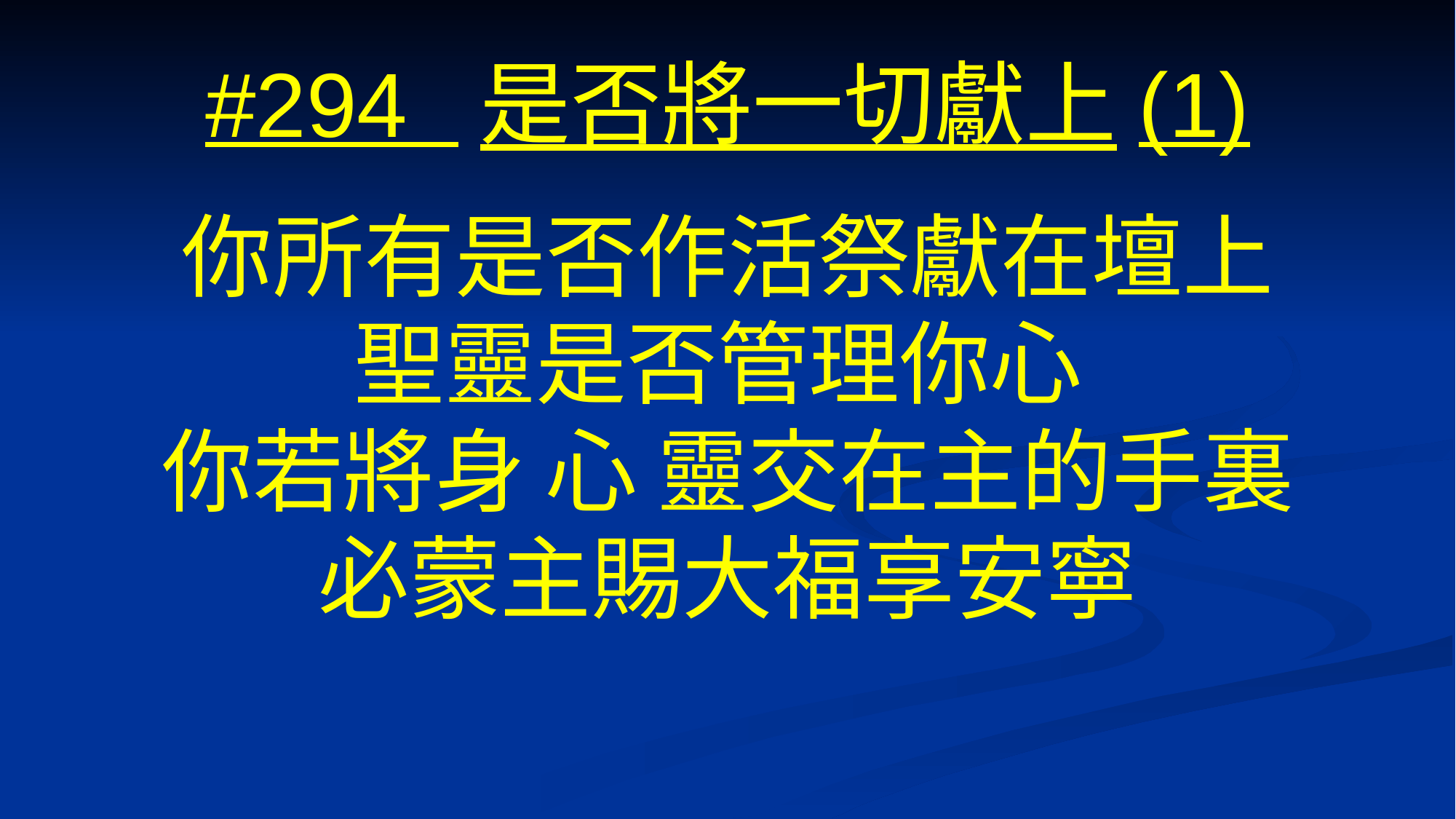

# #294  是否將一切獻上(1)
你所有是否作活祭獻在壇上
聖靈是否管理你心
你若將身 心 靈交在主的手裏
必蒙主賜大福享安寧